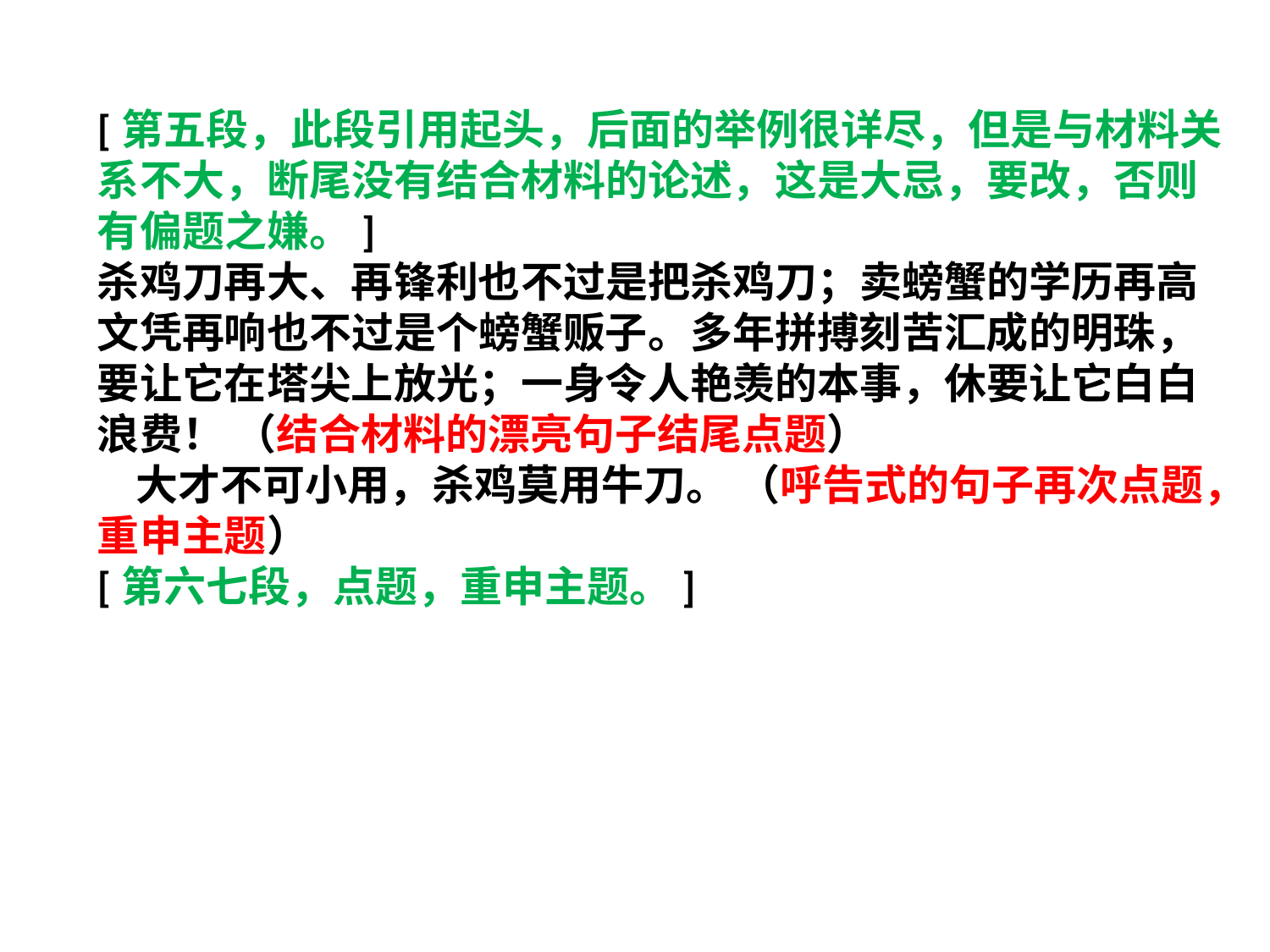

[第五段，此段引用起头，后面的举例很详尽，但是与材料关系不大，断尾没有结合材料的论述，这是大忌，要改，否则有偏题之嫌。]
杀鸡刀再大、再锋利也不过是把杀鸡刀；卖螃蟹的学历再高文凭再响也不过是个螃蟹贩子。多年拼搏刻苦汇成的明珠，要让它在塔尖上放光；一身令人艳羡的本事，休要让它白白浪费！ （结合材料的漂亮句子结尾点题）
    大才不可小用，杀鸡莫用牛刀。 （呼告式的句子再次点题，重申主题）
[第六七段，点题，重申主题。]